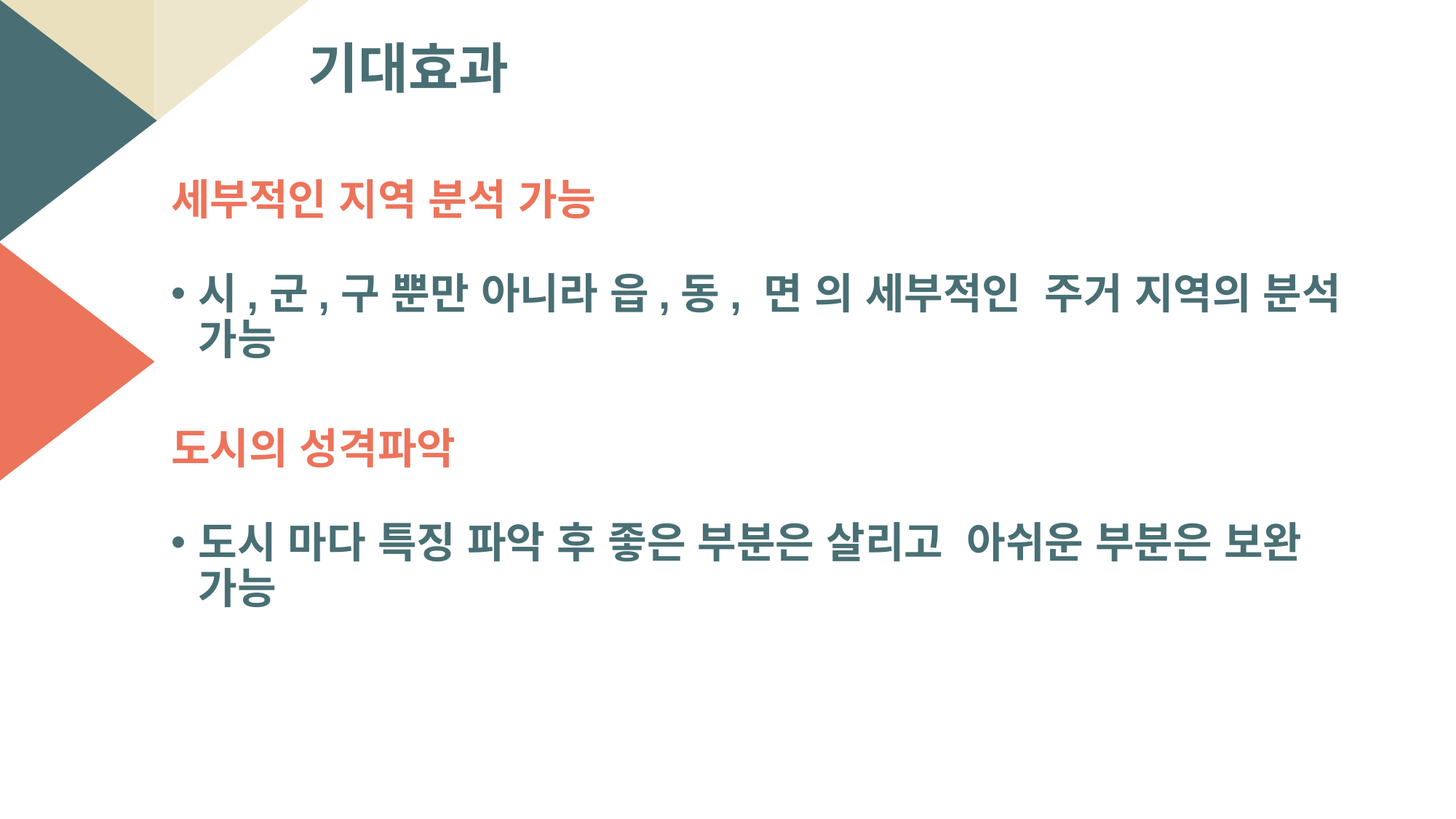

기대효과
세부적인 지역 분석 가능
시,군,구 뿐만 아니라 읍,동, 면 의 세부적인  주거 지역의 분석 가능
도시의 성격파악
도시 마다 특징 파악 후 좋은 부분은 살리고  아쉬운 부분은 보완 가능